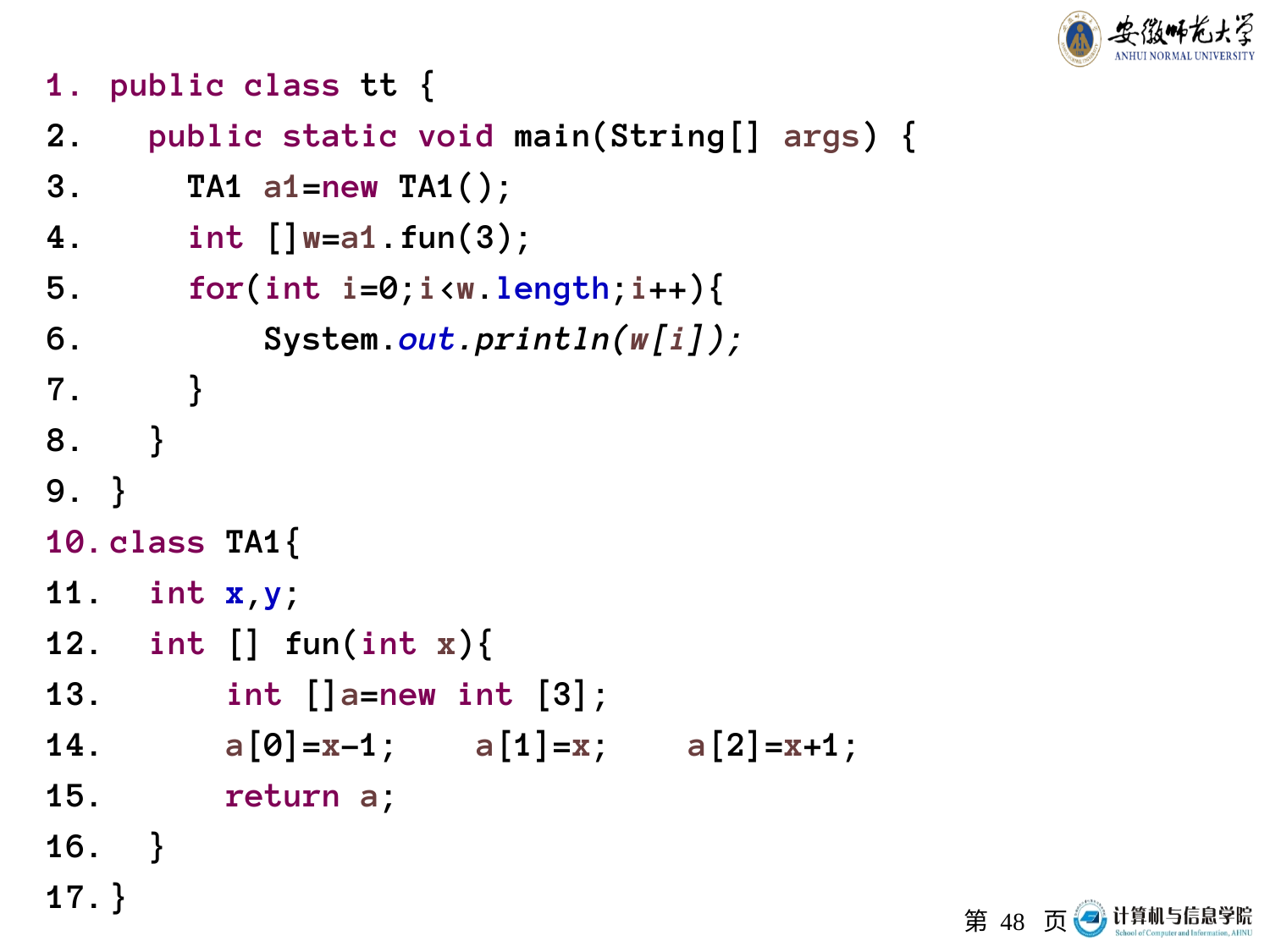

public class tt {
  public static void main(String[] args) {
    TA1 a1=new TA1();
    int []w=a1.fun(3);
    for(int i=0;i<w.length;i++){
        System.out.println(w[i]);
    }
  }
}
class TA1{
  int x,y;
  int [] fun(int x){
      int []a=new int [3];
      a[0]=x-1;    a[1]=x;    a[2]=x+1;
      return a;
  }
}
第 48  页